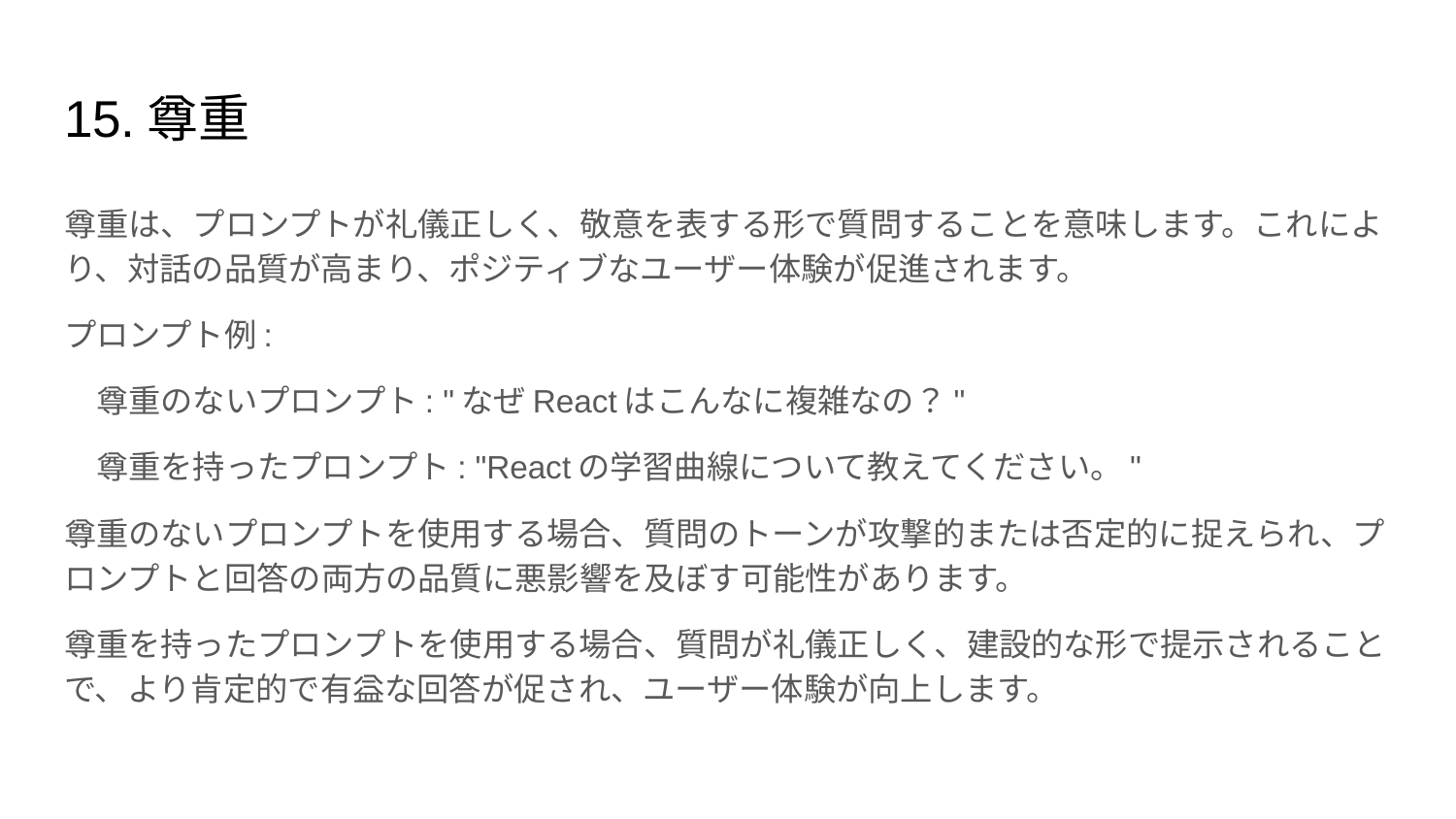

# 15.尊重
尊重は、プロンプトが礼儀正しく、敬意を表する形で質問することを意味します。これにより、対話の品質が高まり、ポジティブなユーザー体験が促進されます。
プロンプト例:
　尊重のないプロンプト: "なぜReactはこんなに複雑なの？"
　尊重を持ったプロンプト: "Reactの学習曲線について教えてください。"
尊重のないプロンプトを使用する場合、質問のトーンが攻撃的または否定的に捉えられ、プロンプトと回答の両方の品質に悪影響を及ぼす可能性があります。
尊重を持ったプロンプトを使用する場合、質問が礼儀正しく、建設的な形で提示されることで、より肯定的で有益な回答が促され、ユーザー体験が向上します。